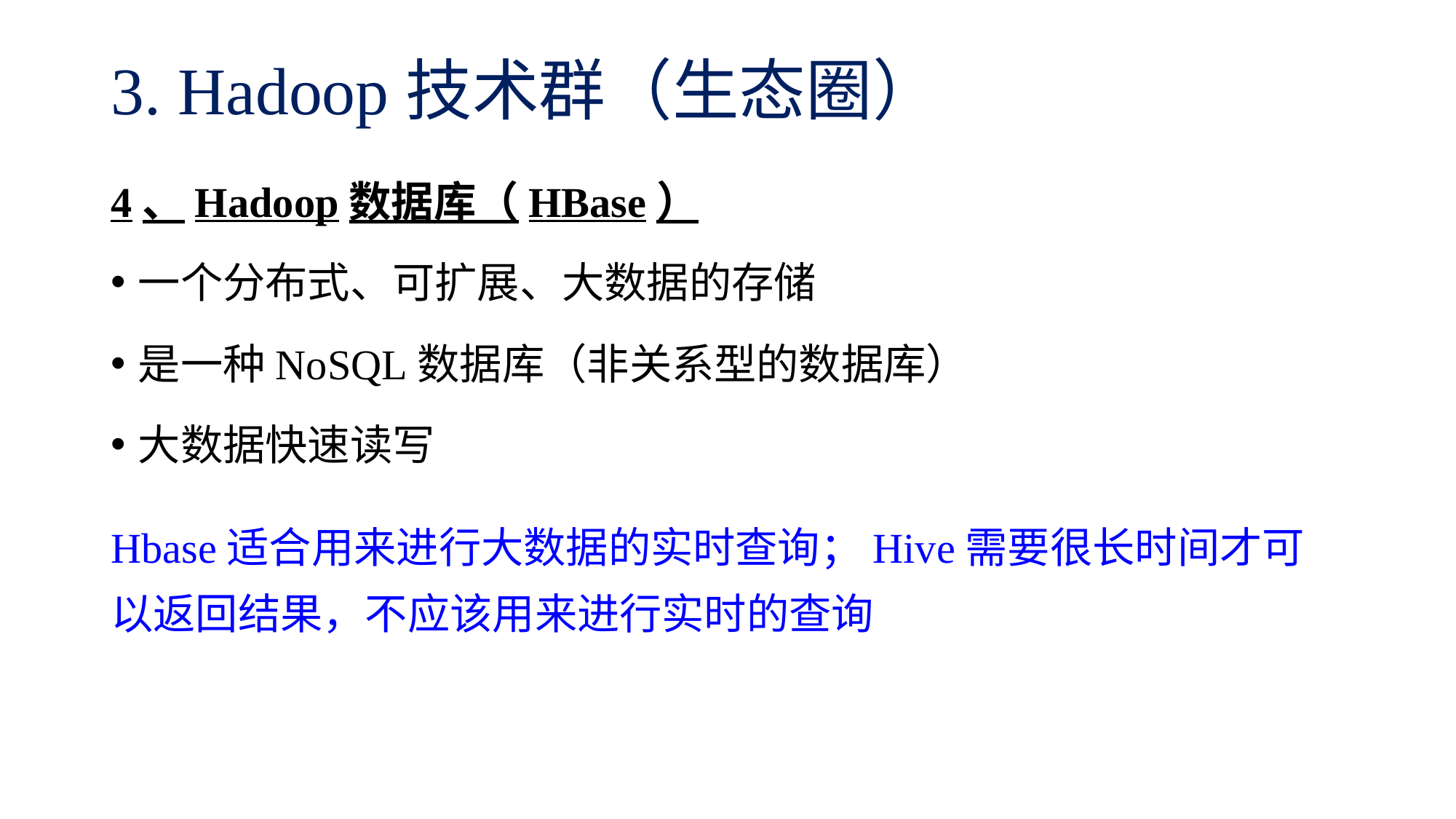

# 3. Hadoop技术群（生态圈）
4、Hadoop数据库（HBase）
一个分布式、可扩展、大数据的存储
是一种NoSQL数据库（非关系型的数据库）
大数据快速读写
Hbase适合用来进行大数据的实时查询；Hive需要很长时间才可以返回结果，不应该用来进行实时的查询